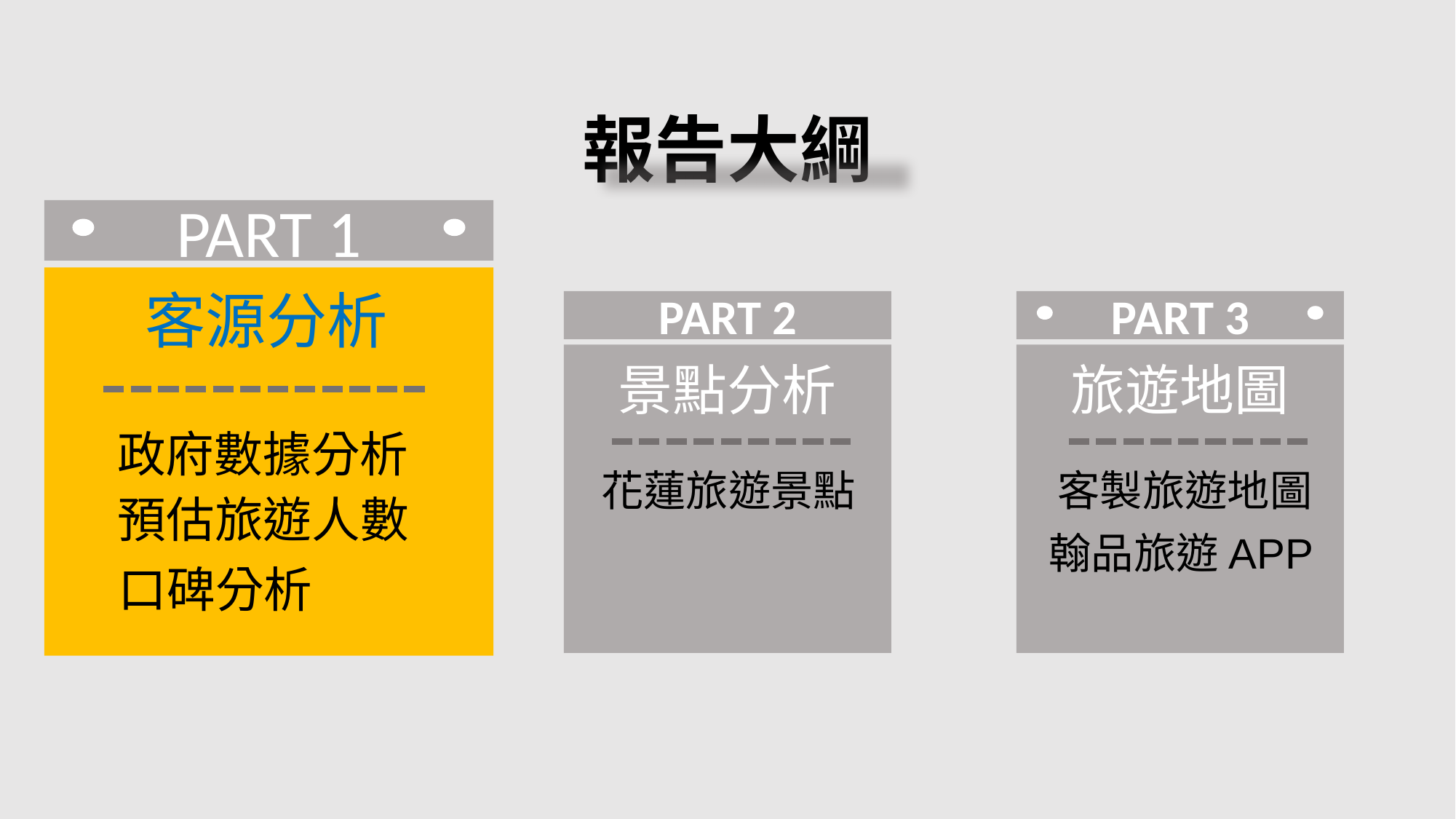

報告大綱

PART 1

客源分析
PART 2

PART 3

景點分析
旅遊地圖
政府數據分析
花蓮旅遊景點
客製旅遊地圖
預估旅遊人數
翰品旅遊APP
口碑分析